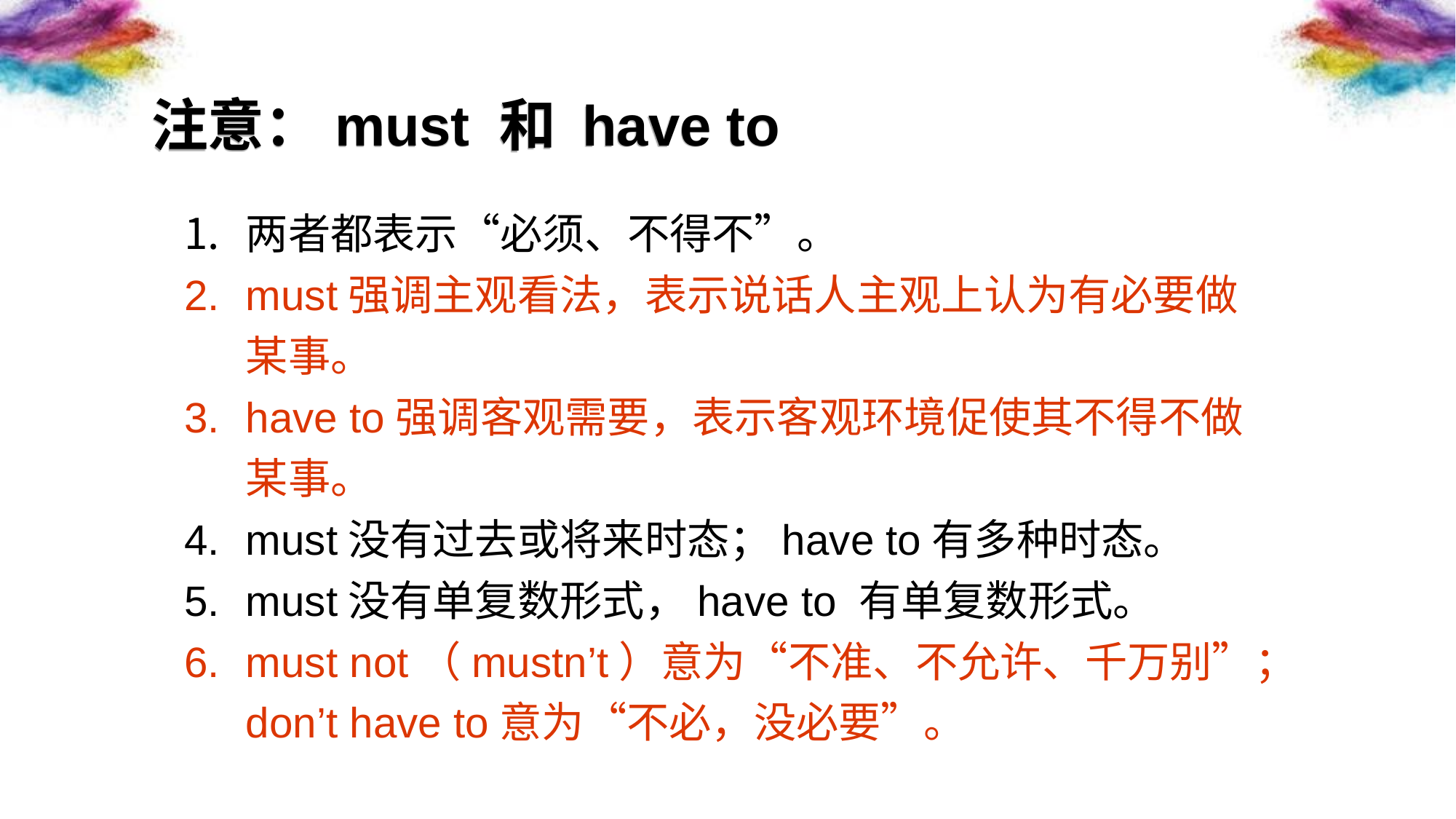

注意：must 和 have to
两者都表示“必须、不得不”。
must强调主观看法，表示说话人主观上认为有必要做某事。
have to强调客观需要，表示客观环境促使其不得不做某事。
must没有过去或将来时态；have to有多种时态。
must没有单复数形式，have to 有单复数形式。
must not（mustn’t）意为“不准、不允许、千万别”；don’t have to意为“不必，没必要”。